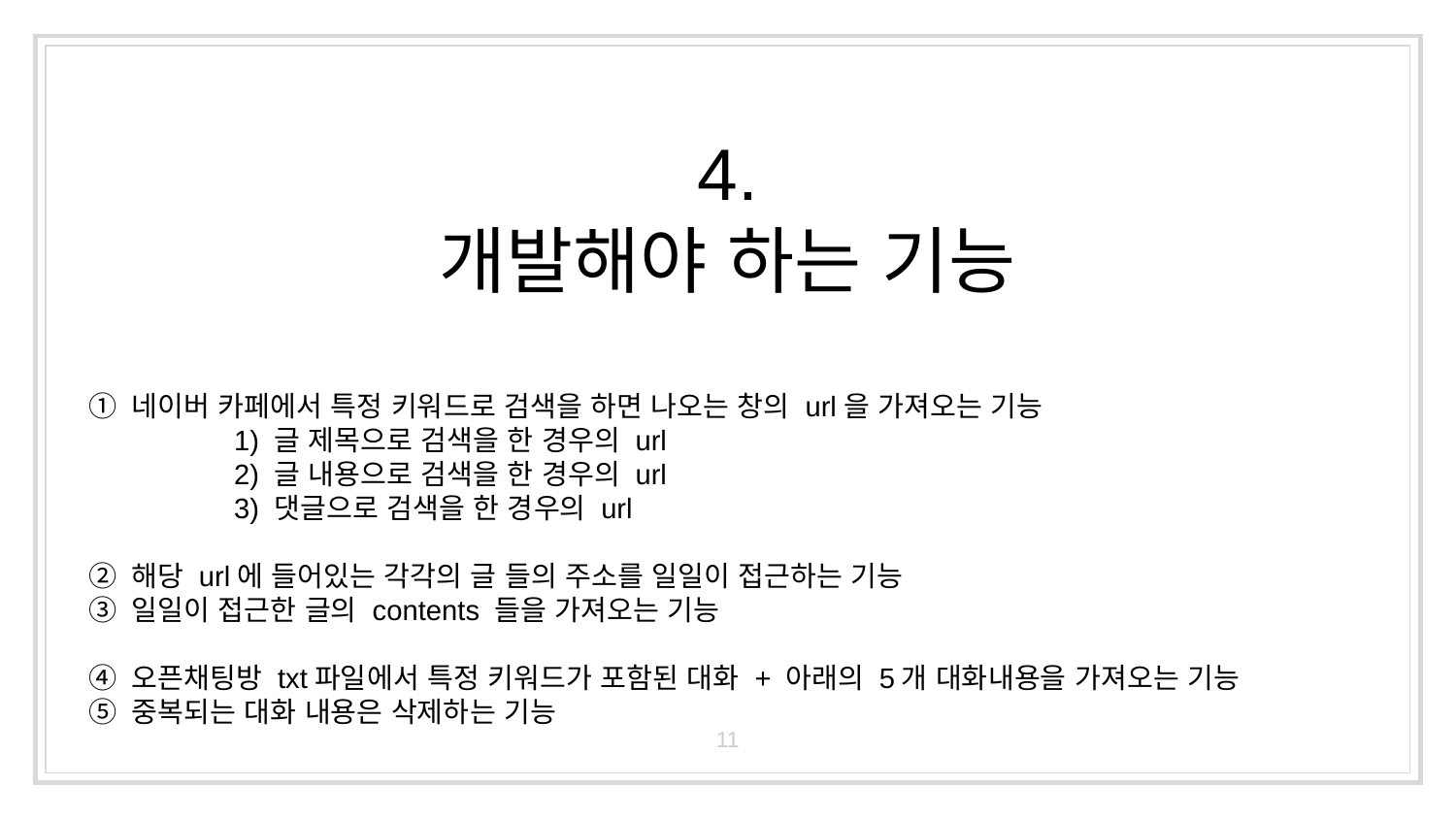

# 4.
개발해야 하는 기능
① 네이버 카페에서 특정 키워드로 검색을 하면 나오는 창의 url을 가져오는 기능
	1) 글 제목으로 검색을 한 경우의 url
	2) 글 내용으로 검색을 한 경우의 url
	3) 댓글으로 검색을 한 경우의 url

② 해당 url에 들어있는 각각의 글 들의 주소를 일일이 접근하는 기능
③ 일일이 접근한 글의 contents 들을 가져오는 기능

④ 오픈채팅방 txt파일에서 특정 키워드가 포함된 대화 + 아래의 5개 대화내용을 가져오는 기능
⑤ 중복되는 대화 내용은 삭제하는 기능
11